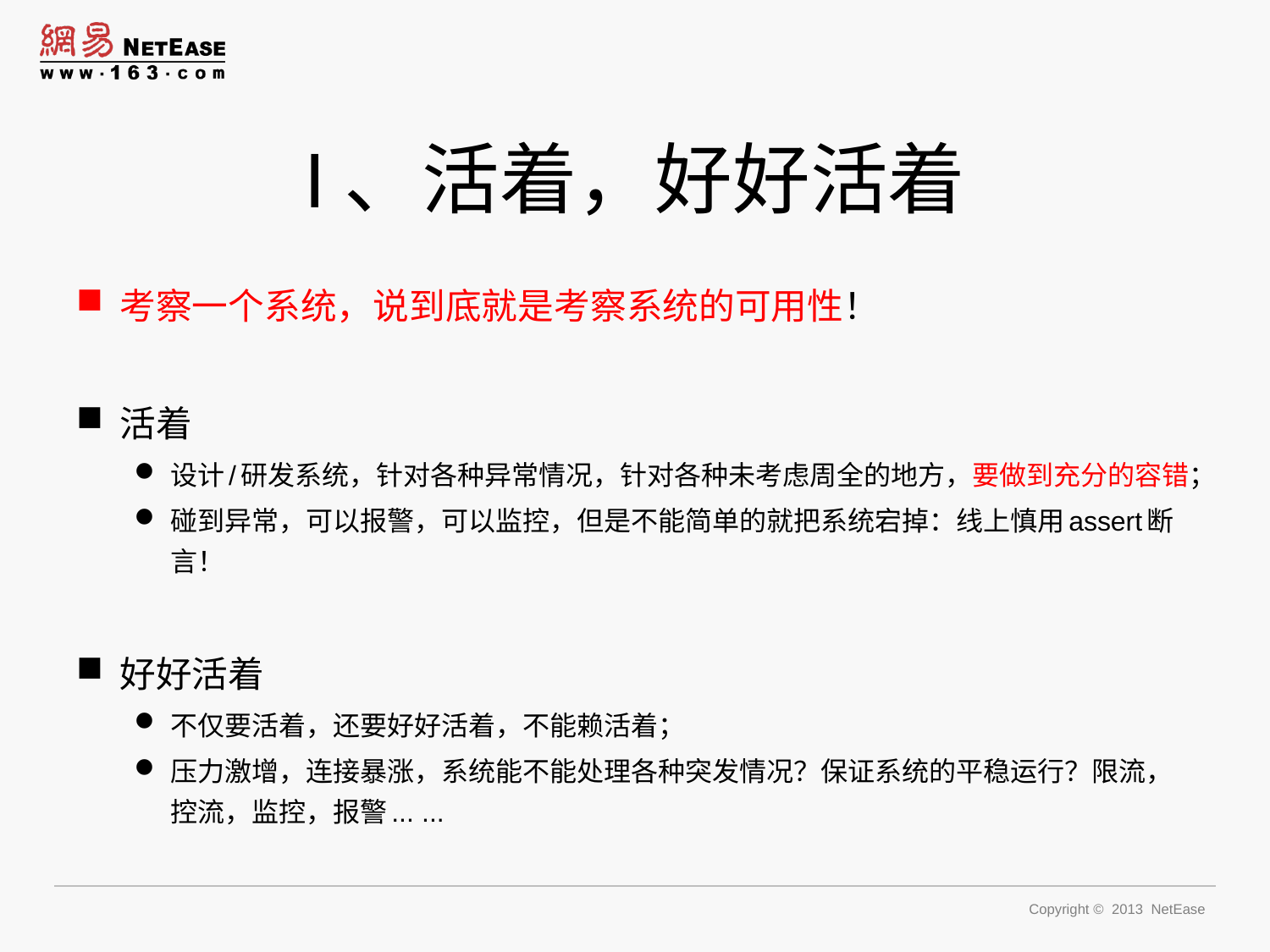

# I、活着，好好活着
考察一个系统，说到底就是考察系统的可用性！

活着
设计/研发系统，针对各种异常情况，针对各种未考虑周全的地方，要做到充分的容错；
碰到异常，可以报警，可以监控，但是不能简单的就把系统宕掉：线上慎用assert断言！

好好活着
不仅要活着，还要好好活着，不能赖活着；
压力激增，连接暴涨，系统能不能处理各种突发情况？保证系统的平稳运行？限流，控流，监控，报警... ...